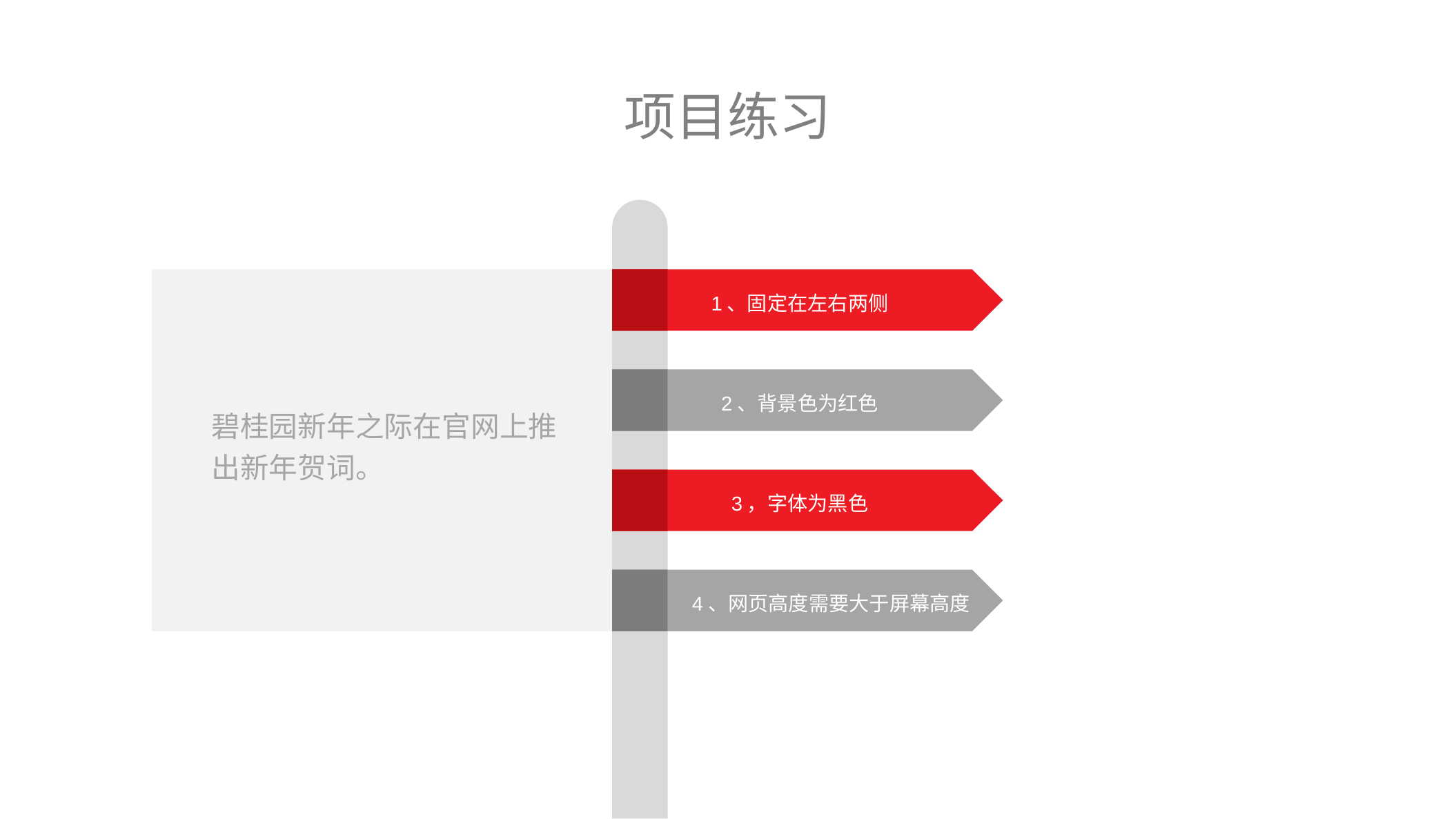

项目练习

碧桂园新年之际在官网上推出新年贺词。

1、固定在左右两侧
2、背景色为红色

3，字体为黑色

           4、网页高度需要大于屏幕高度